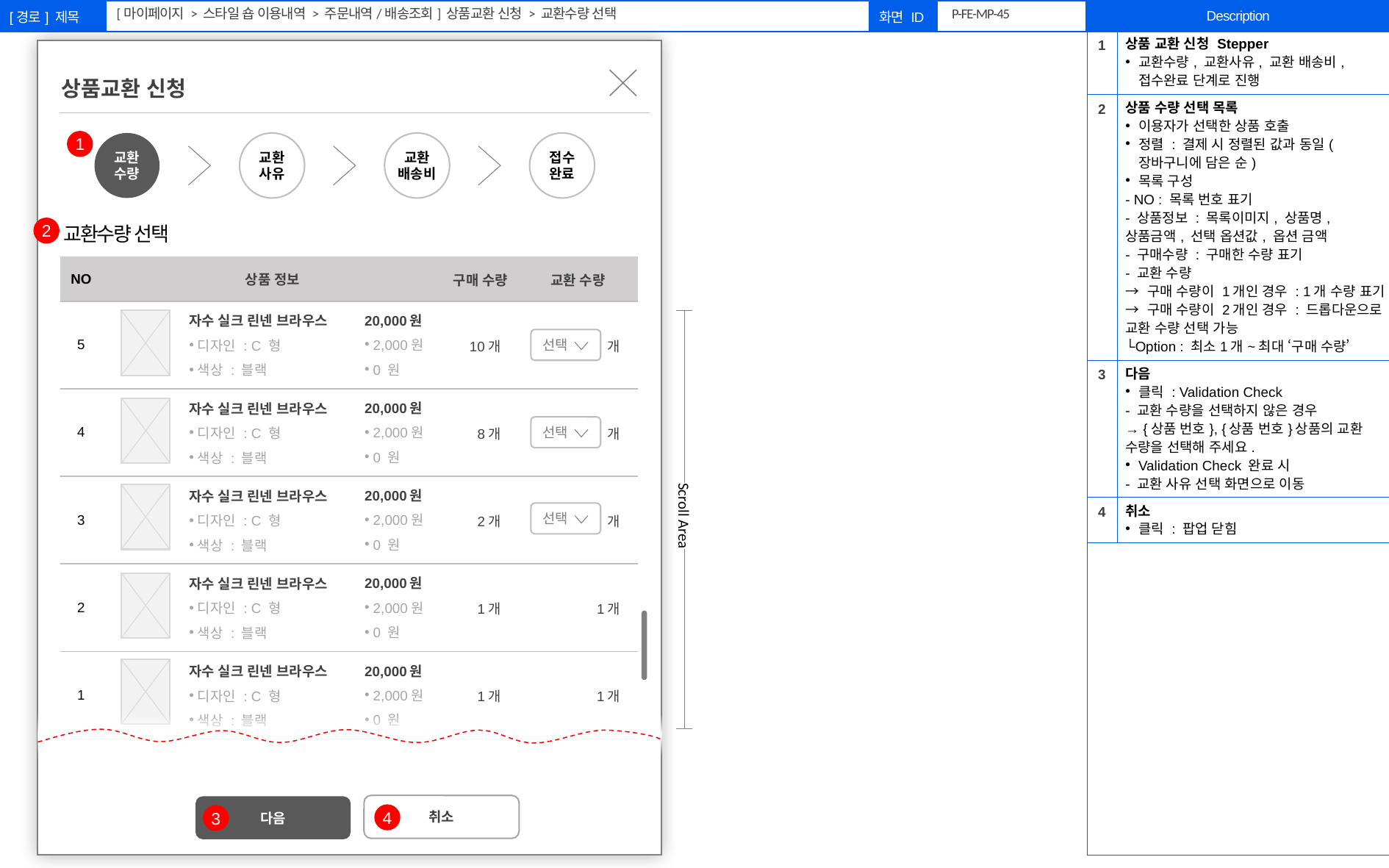

[마이페이지 > 스타일 숍 이용내역 > 주문내역/배송조회] 상품교환 신청 > 교환수량 선택
# P-FE-MP-45
| 1 | 상품 교환 신청 Stepper 교환수량, 교환사유, 교환 배송비, 접수완료 단계로 진행 |
| --- | --- |
| 2 | 상품 수량 선택 목록 이용자가 선택한 상품 호출 정렬 : 결제 시 정렬된 값과 동일(장바구니에 담은 순) 목록 구성 - NO : 목록 번호 표기 - 상품정보 : 목록이미지, 상품명, 상품금액, 선택 옵션값, 옵션 금액 - 구매수량 : 구매한 수량 표기 - 교환 수량 → 구매 수량이 1개인 경우 : 1개 수량 표기 → 구매 수량이 2개인 경우 : 드롭다운으로 교환 수량 선택 가능 └Option : 최소1개~최대 ‘구매 수량’ |
| 3 | 다음 클릭 : Validation Check - 교환 수량을 선택하지 않은 경우 → {상품 번호}, {상품 번호}상품의 교환 수량을 선택해 주세요. Validation Check 완료 시 - 교환 사유 선택 화면으로 이동 |
| 4 | 취소 클릭 : 팝업 닫힘 |
|  |  |

상품교환 신청

교환
수량
교환
사유
교환
배송비
접수
완료

1
2
교환수량 선택
| NO | 상품 정보 |  | 구매 수량 | 교환 수량 |
| --- | --- | --- | --- | --- |
| 5 | 자수 실크 린넨 브라우스 디자인 : C 형 색상 : 블랙 | 20,000원 2,000원 0 원 | 10개 | 개 |
| 4 | 자수 실크 린넨 브라우스 디자인 : C 형 색상 : 블랙 | 20,000원 2,000원 0 원 | 8개 | 개 |
| 3 | 자수 실크 린넨 브라우스 디자인 : C 형 색상 : 블랙 | 20,000원 2,000원 0 원 | 2개 | 개 |
| 2 | 자수 실크 린넨 브라우스 디자인 : C 형 색상 : 블랙 | 20,000원 2,000원 0 원 | 1개 | 1개 |
| 1 | 자수 실크 린넨 브라우스 디자인 : C 형 색상 : 블랙 | 20,000원 2,000원 0 원 | 1개 | 1개 |

Scroll Area
선택

선택

선택

취소
다음
4
3